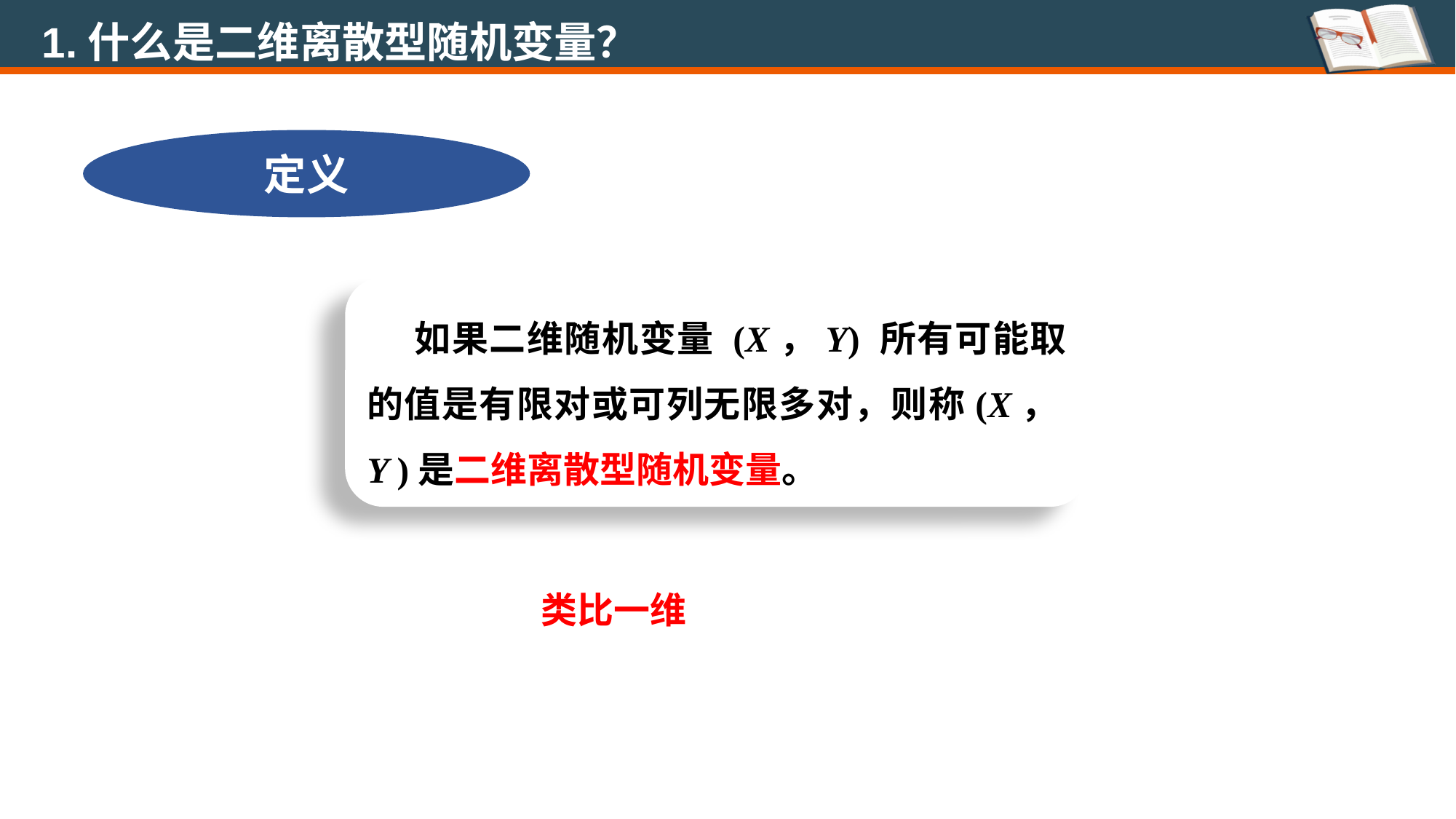

1.什么是二维离散型随机变量？
定义
    如果二维随机变量 (X，Y) 所有可能取的值是有限对或可列无限多对，则称(X，Y )是二维离散型随机变量。
类比一维